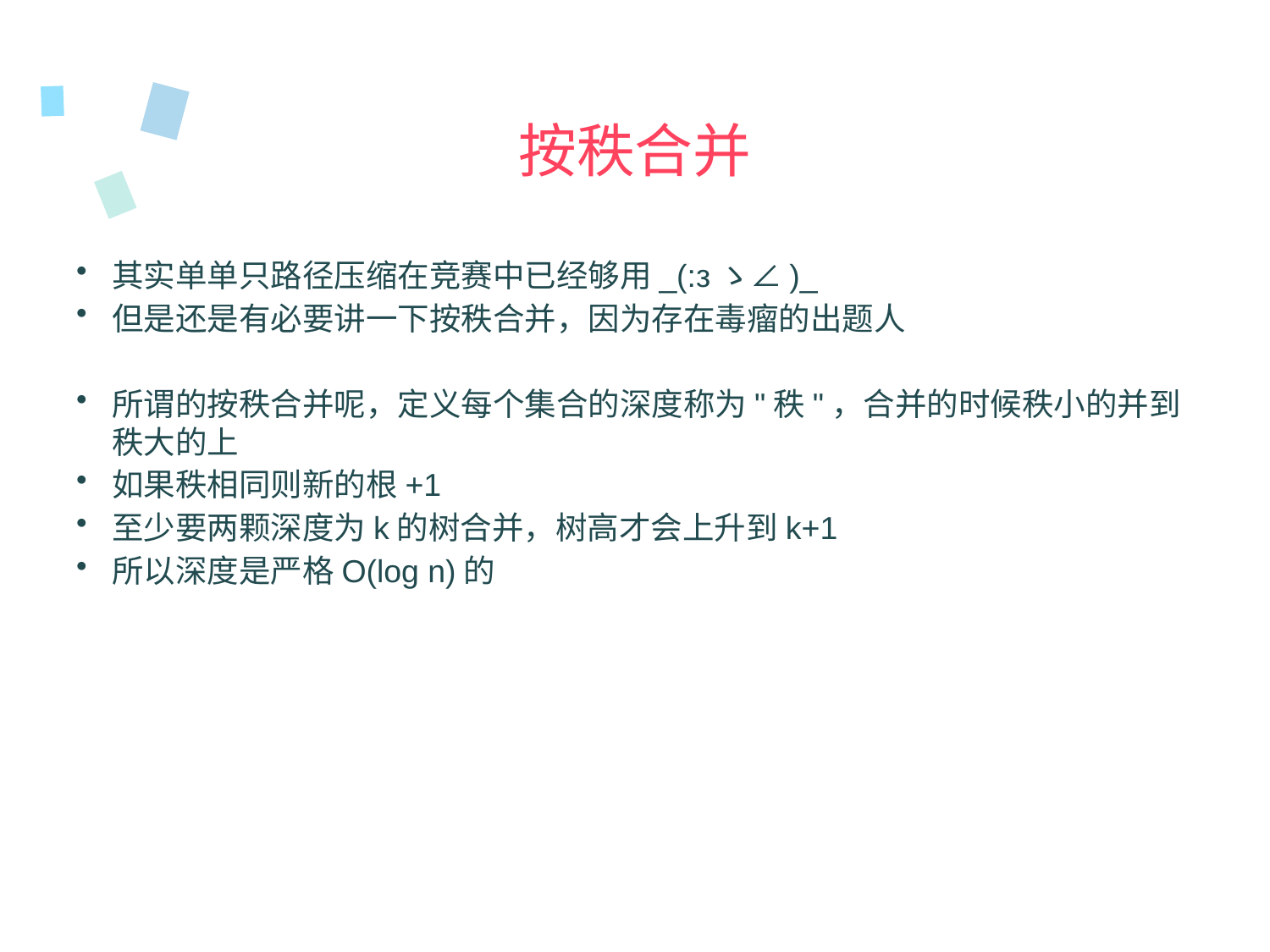

# 按秩合并
其实单单只路径压缩在竞赛中已经够用_(:зゝ∠)_
但是还是有必要讲一下按秩合并，因为存在毒瘤的出题人

所谓的按秩合并呢，定义每个集合的深度称为"秩"，合并的时候秩小的并到秩大的上
如果秩相同则新的根+1
至少要两颗深度为k的树合并，树高才会上升到k+1
所以深度是严格O(log n)的